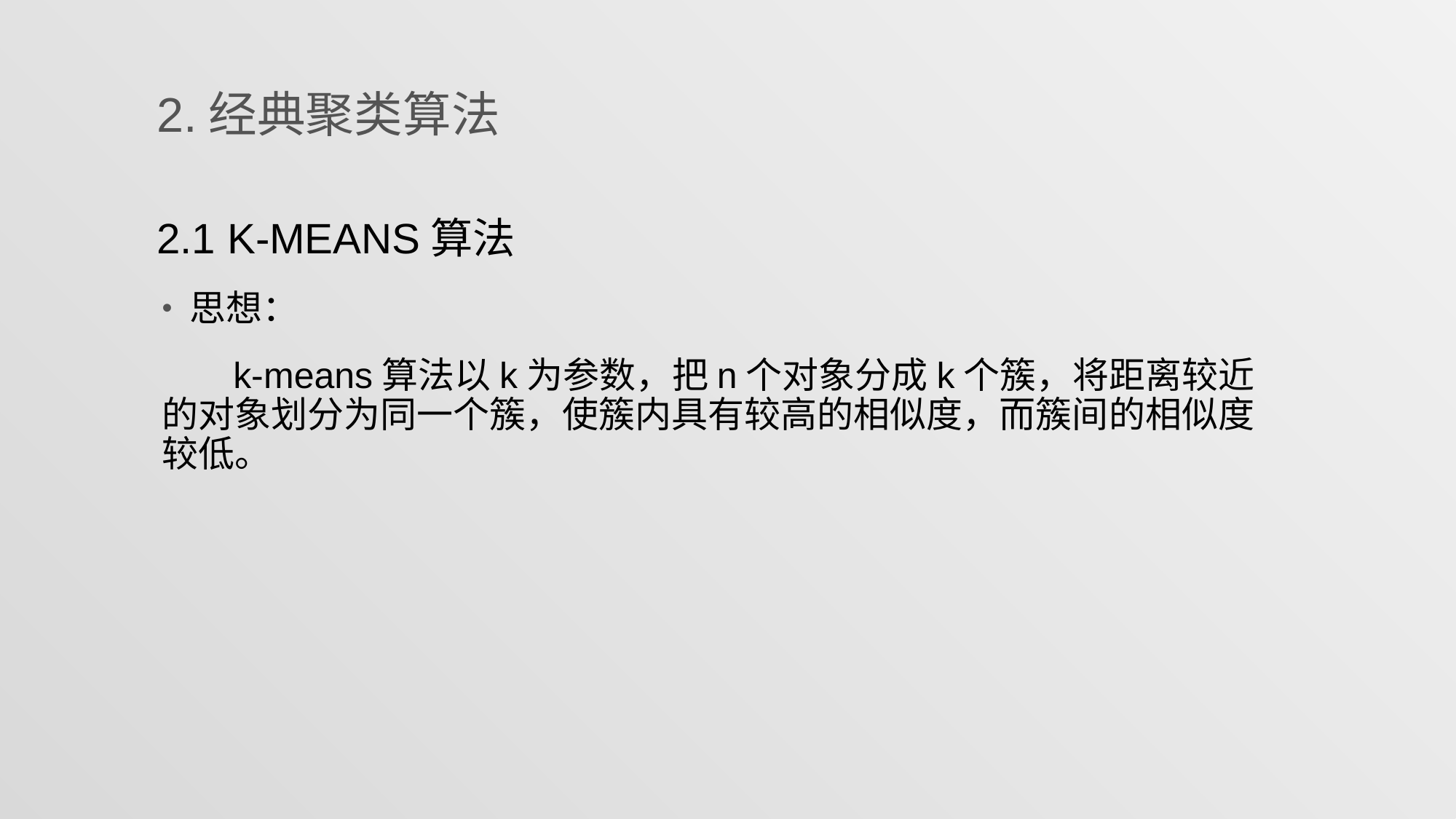

# 2.经典聚类算法
2.1 k-means算法
思想：
       k-means算法以k为参数，把n个对象分成k个簇，将距离较近的对象划分为同一个簇，使簇内具有较高的相似度，而簇间的相似度较低。